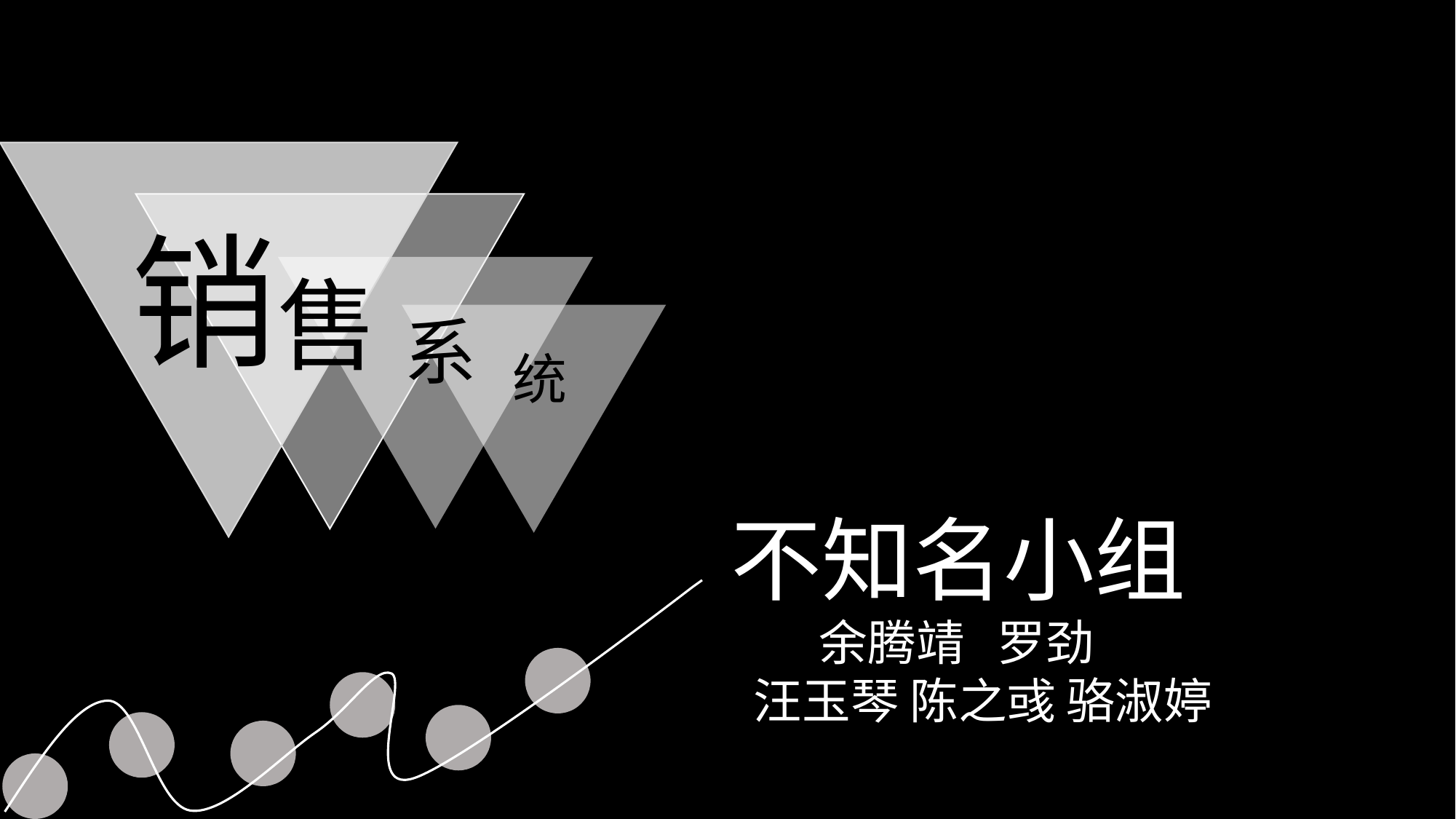

销
售

系

统
不知名小组
       余腾靖   罗劲
 汪玉琴 陈之彧 骆淑婷